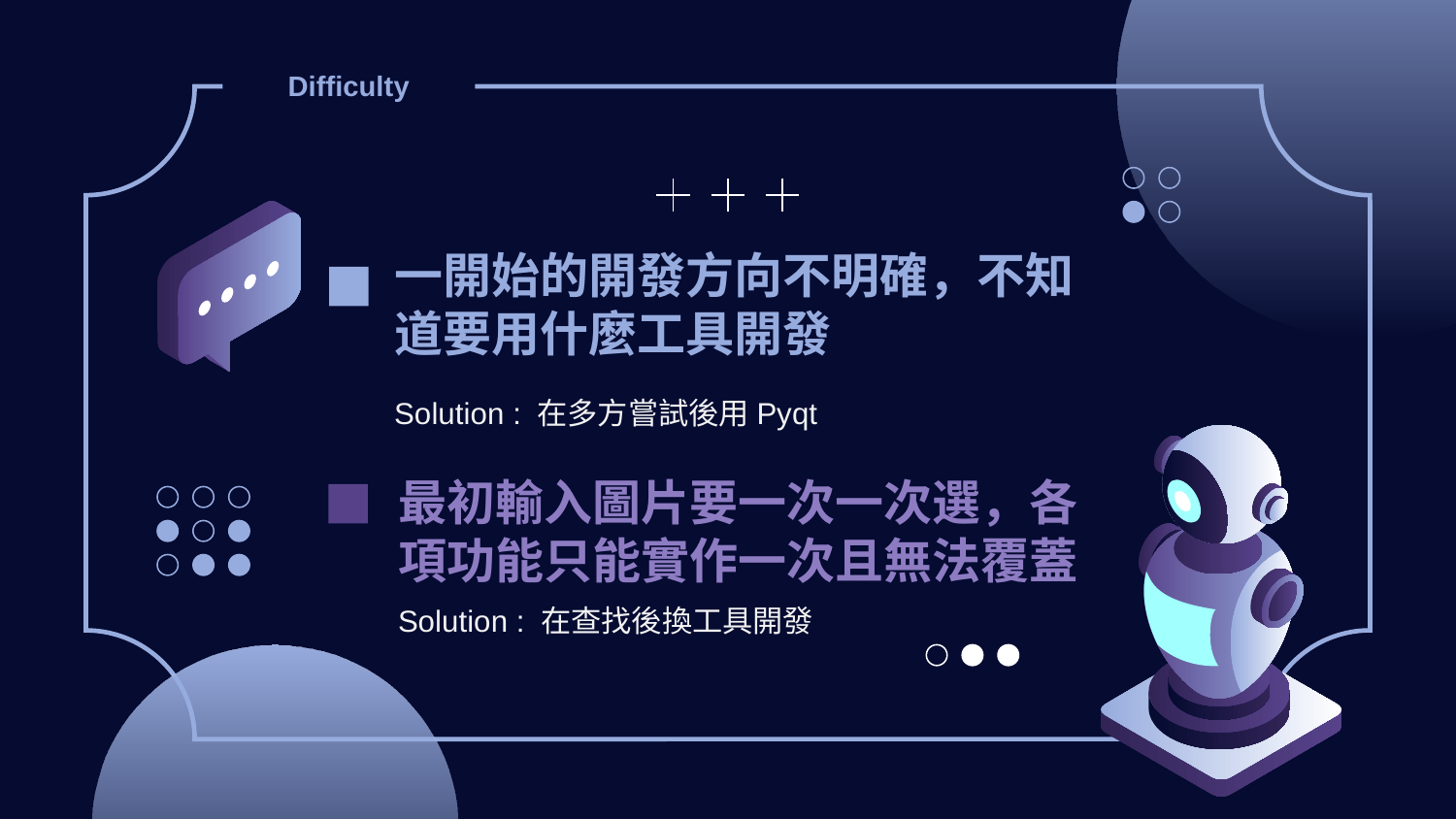

Difficulty

一開始的開發方向不明確，不知道要用什麼工具開發

Solution : 在多方嘗試後用Pyqt

最初輸入圖片要一次一次選，各項功能只能實作一次且無法覆蓋

Solution : 在查找後換工具開發